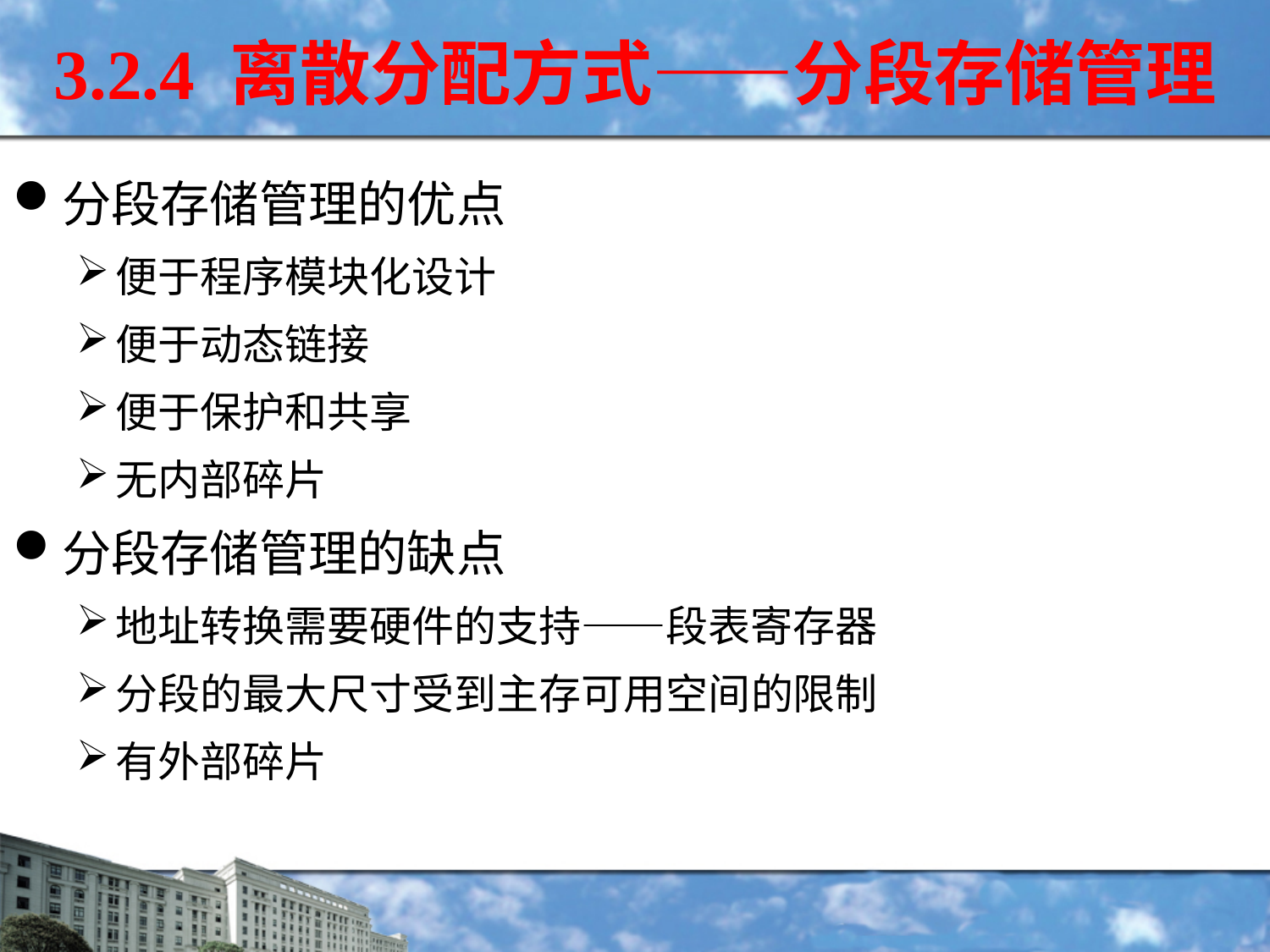

3.2.4 离散分配方式——分段存储管理
分段存储管理的优点
便于程序模块化设计
便于动态链接
便于保护和共享
无内部碎片
分段存储管理的缺点
地址转换需要硬件的支持——段表寄存器
分段的最大尺寸受到主存可用空间的限制
有外部碎片